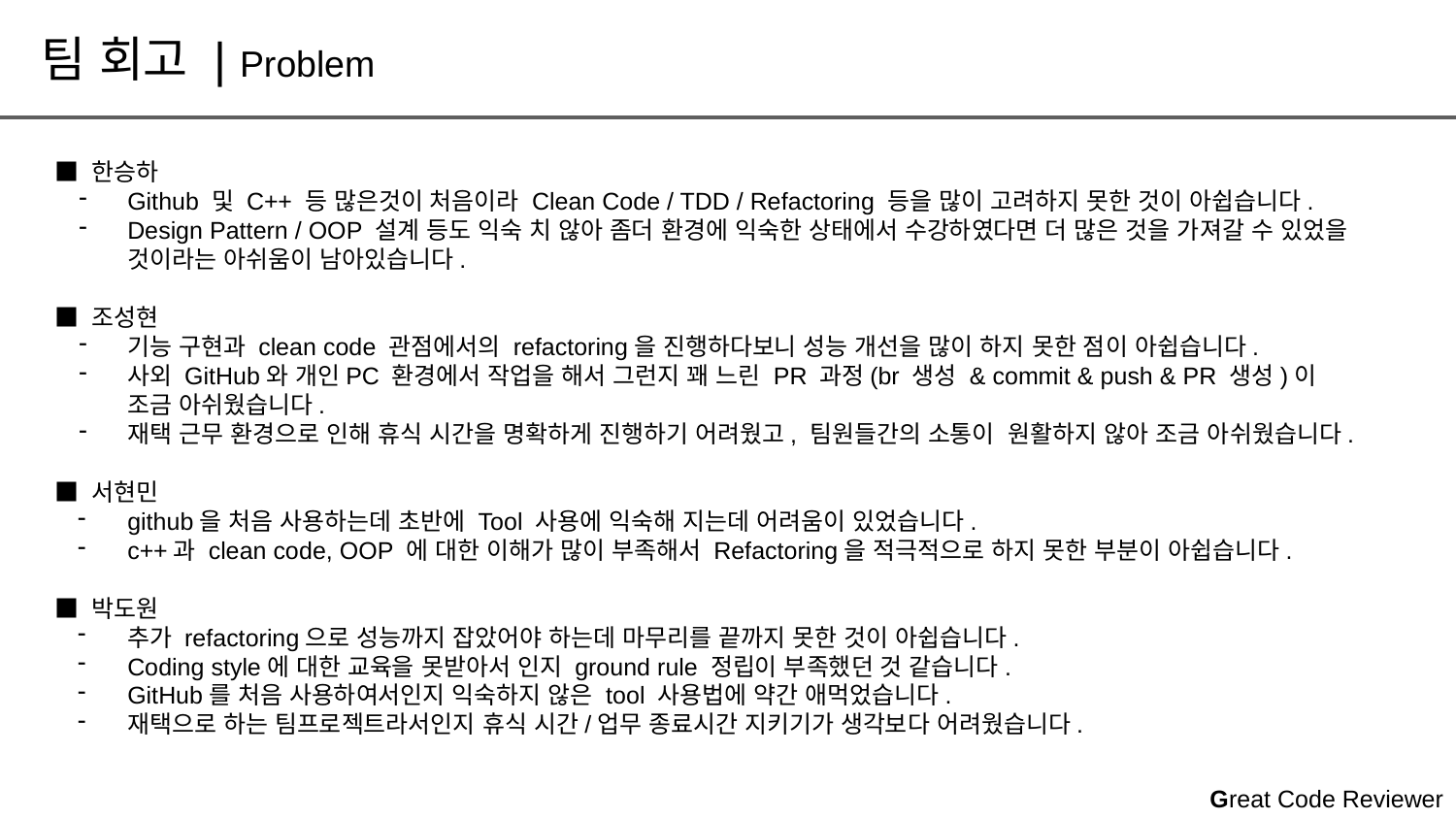

팀 회고 | Problem
■ 한승하
Github 및 C++ 등 많은것이 처음이라 Clean Code / TDD / Refactoring 등을 많이 고려하지 못한 것이 아쉽습니다.
Design Pattern / OOP 설계 등도 익숙 치 않아 좀더 환경에 익숙한 상태에서 수강하였다면 더 많은 것을 가져갈 수 있었을 것이라는 아쉬움이 남아있습니다.

■ 조성현
기능 구현과 clean code 관점에서의 refactoring을 진행하다보니 성능 개선을 많이 하지 못한 점이 아쉽습니다.
사외 GitHub와 개인PC 환경에서 작업을 해서 그런지 꽤 느린 PR 과정(br 생성 & commit & push & PR 생성)이 조금 아쉬웠습니다.
재택 근무 환경으로 인해 휴식 시간을 명확하게 진행하기 어려웠고, 팀원들간의 소통이  원활하지 않아 조금 아쉬웠습니다.

■ 서현민
github을 처음 사용하는데 초반에 Tool 사용에 익숙해 지는데 어려움이 있었습니다.
c++과 clean code, OOP 에 대한 이해가 많이 부족해서 Refactoring을 적극적으로 하지 못한 부분이 아쉽습니다.

■ 박도원
추가 refactoring으로 성능까지 잡았어야 하는데 마무리를 끝까지 못한 것이 아쉽습니다.
Coding style에 대한 교육을 못받아서 인지 ground rule 정립이 부족했던 것 같습니다.
GitHub를 처음 사용하여서인지 익숙하지 않은 tool 사용법에 약간 애먹었습니다.
재택으로 하는 팀프로젝트라서인지 휴식 시간/업무 종료시간 지키기가 생각보다 어려웠습니다.
Great Code Reviewer